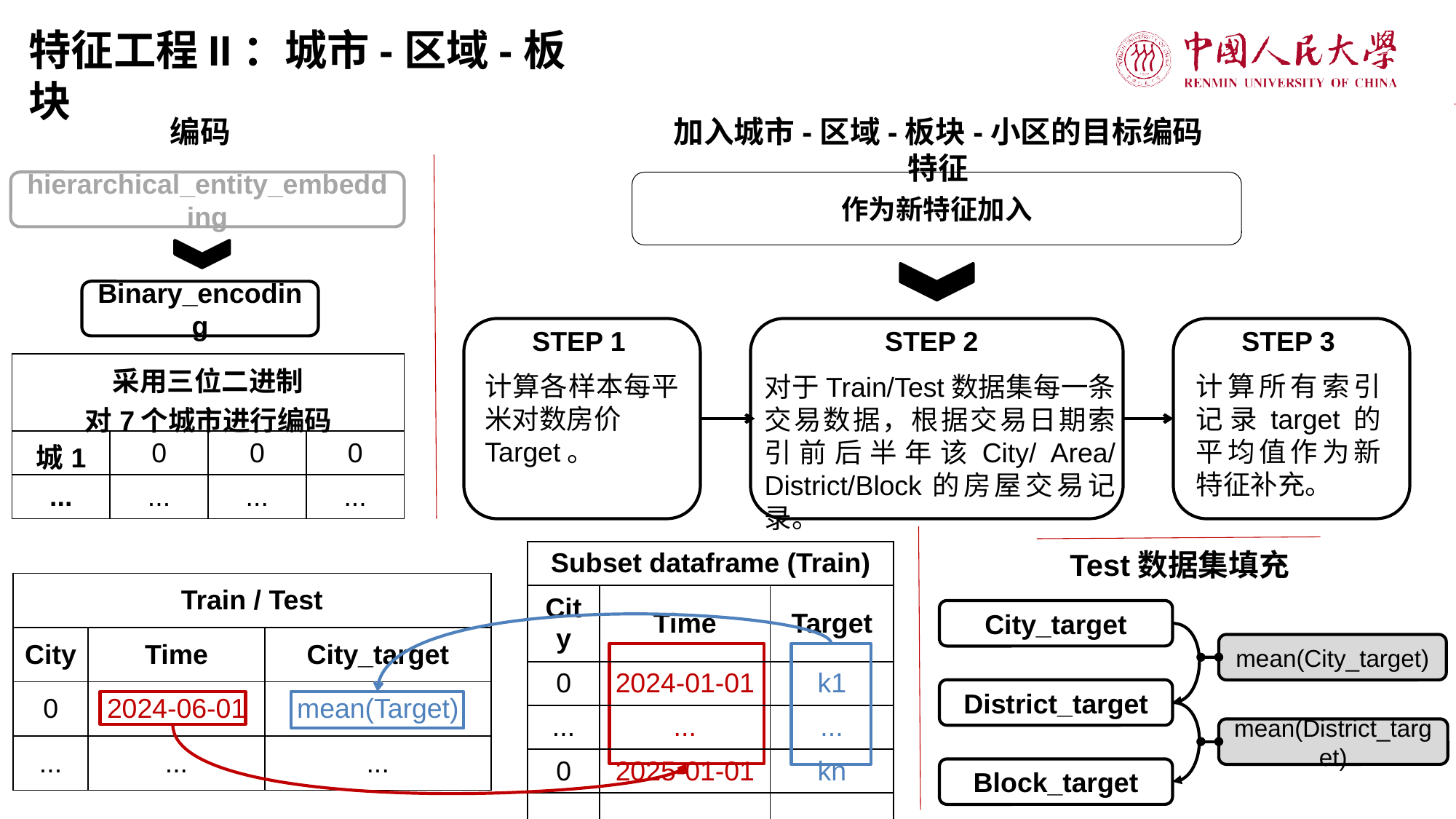

特征工程II：城市-区域-板块

编码
加入城市-区域-板块-小区的目标编码特征
hierarchical_entity_embedding

Binary_encoding
作为新特征加入

STEP 1
计算各样本每平米对数房价
Target。

STEP 2
对于Train/Test数据集每一条交易数据，根据交易日期索引前后半年该City/ Area/ District/Block的房屋交易记录。

STEP 3
计算所有索引记录target的平均值作为新特征补充。
| 采用三位二进制 对7个城市进行编码 |  |  |  |
| --- | --- | --- | --- |
| 城1 | 0 | 0 | 0 |
| ... | ... | ... | ... |
Test数据集填充
| Subset dataframe (Train) |  |  |
| --- | --- | --- |
| City | Time | Target |
| 0 | 2024-01-01 | k1 |
| ... | ... | ... |
| 0 | 2025-01-01 | kn |
| ... | ... | ... |
| Train / Test |  |  |
| --- | --- | --- |
| City | Time | City\_target |
| 0 | 2024-06-01 | mean(Target) |
| ... | ... | ... |
City_target
District_target
Block_target
mean(City_target)

mean(District_target)